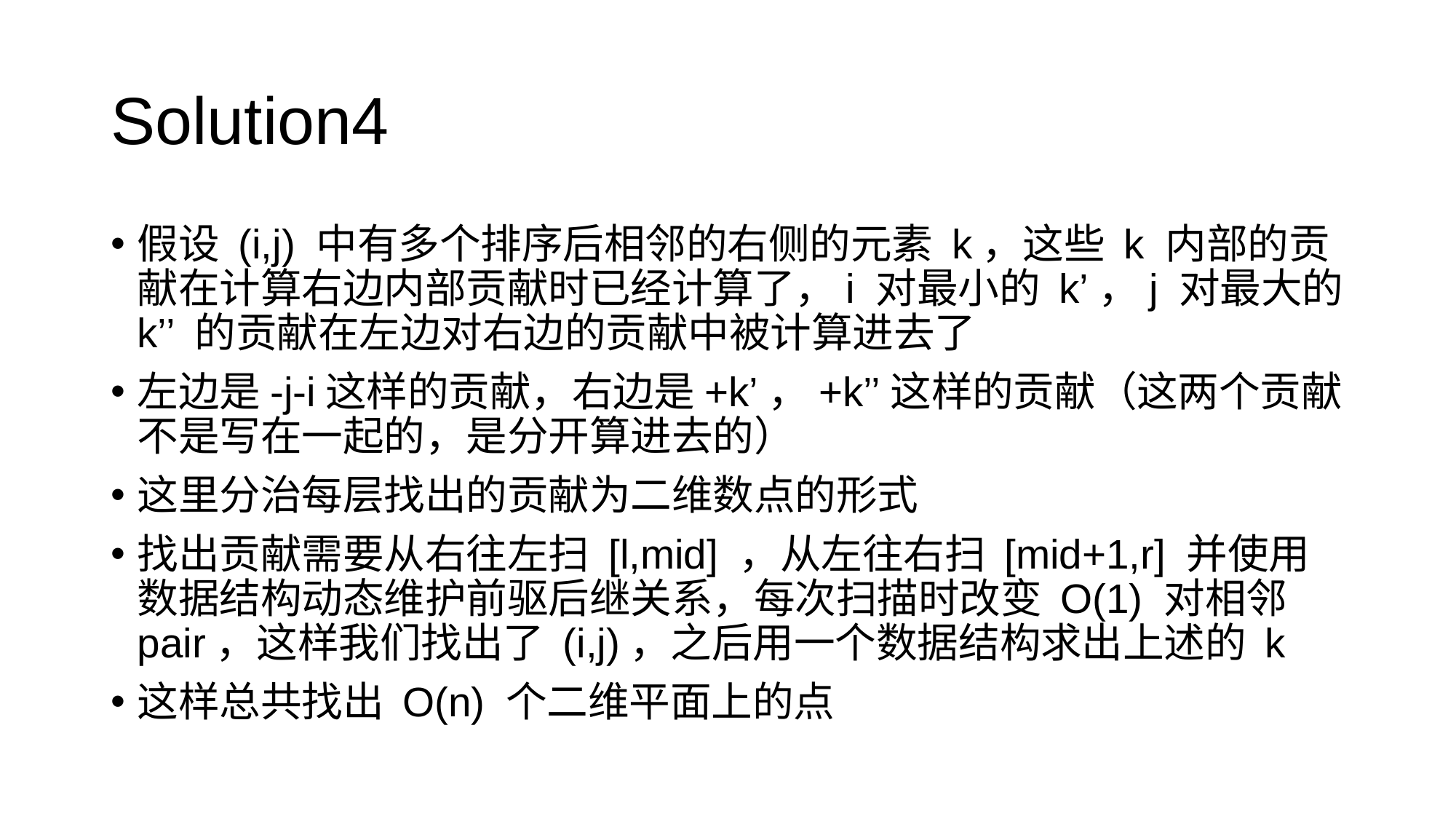

# Solution4
假设 (i,j) 中有多个排序后相邻的右侧的元素 k，这些 k 内部的贡献在计算右边内部贡献时已经计算了，i 对最小的 k’，j 对最大的 k’’ 的贡献在左边对右边的贡献中被计算进去了
左边是-j-i这样的贡献，右边是+k’，+k’’这样的贡献（这两个贡献不是写在一起的，是分开算进去的）
这里分治每层找出的贡献为二维数点的形式
找出贡献需要从右往左扫 [l,mid] ，从左往右扫 [mid+1,r] 并使用数据结构动态维护前驱后继关系，每次扫描时改变 O(1) 对相邻pair，这样我们找出了 (i,j)，之后用一个数据结构求出上述的 k
这样总共找出 O(n) 个二维平面上的点